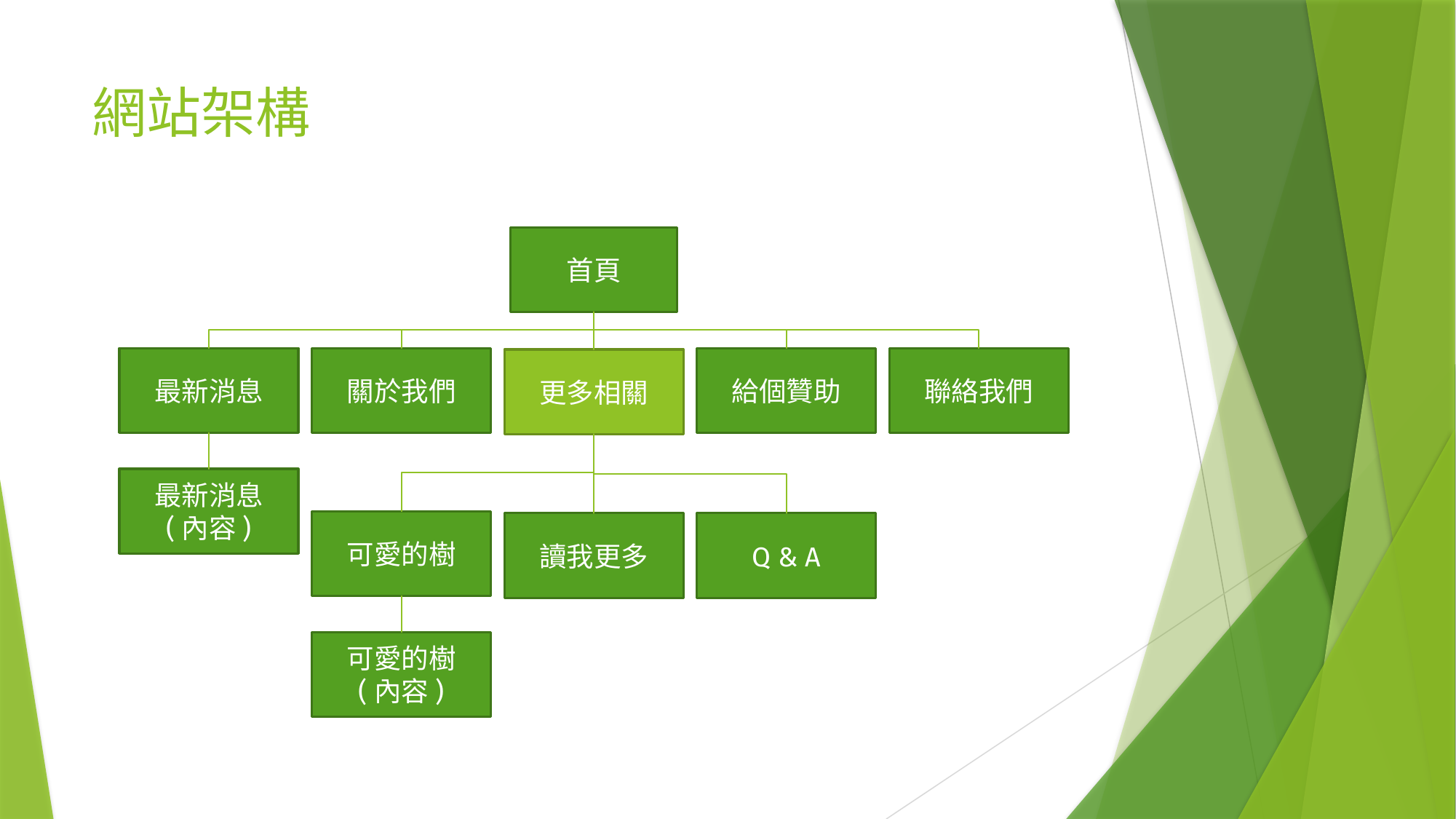

# 網站架構
首頁
最新消息
關於我們
聯絡我們
給個贊助
更多相關
最新消息
(內容)
可愛的樹
讀我更多
Q & A
可愛的樹
(內容)